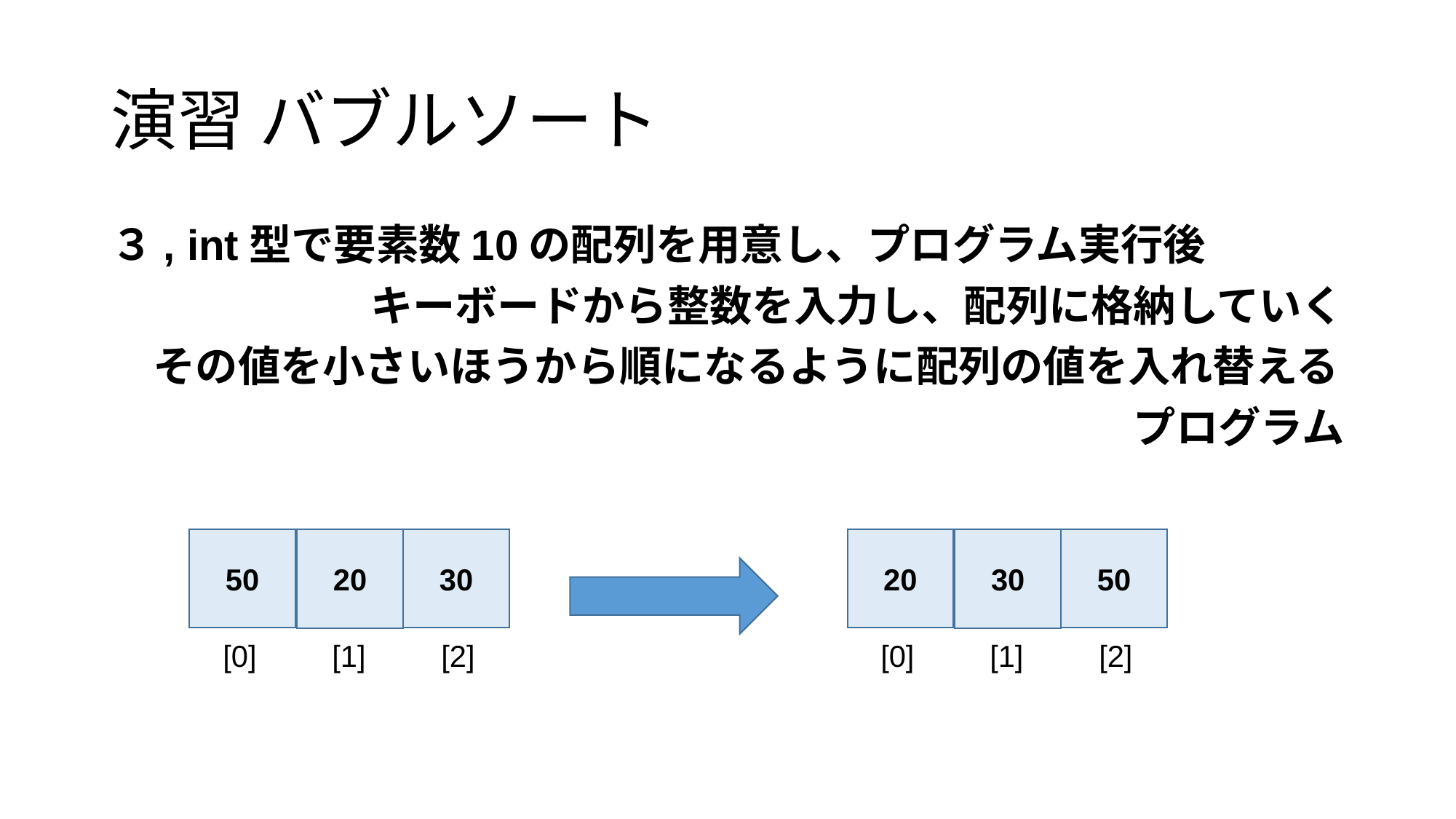

# 演習 バブルソート
３, int型で要素数10の配列を用意し、プログラム実行後
キーボードから整数を入力し、配列に格納していく
　その値を小さいほうから順になるように配列の値を入れ替える
プログラム

50
30
20
[0]	[1]	[2]
20
50
30
[0]	[1]	[2]